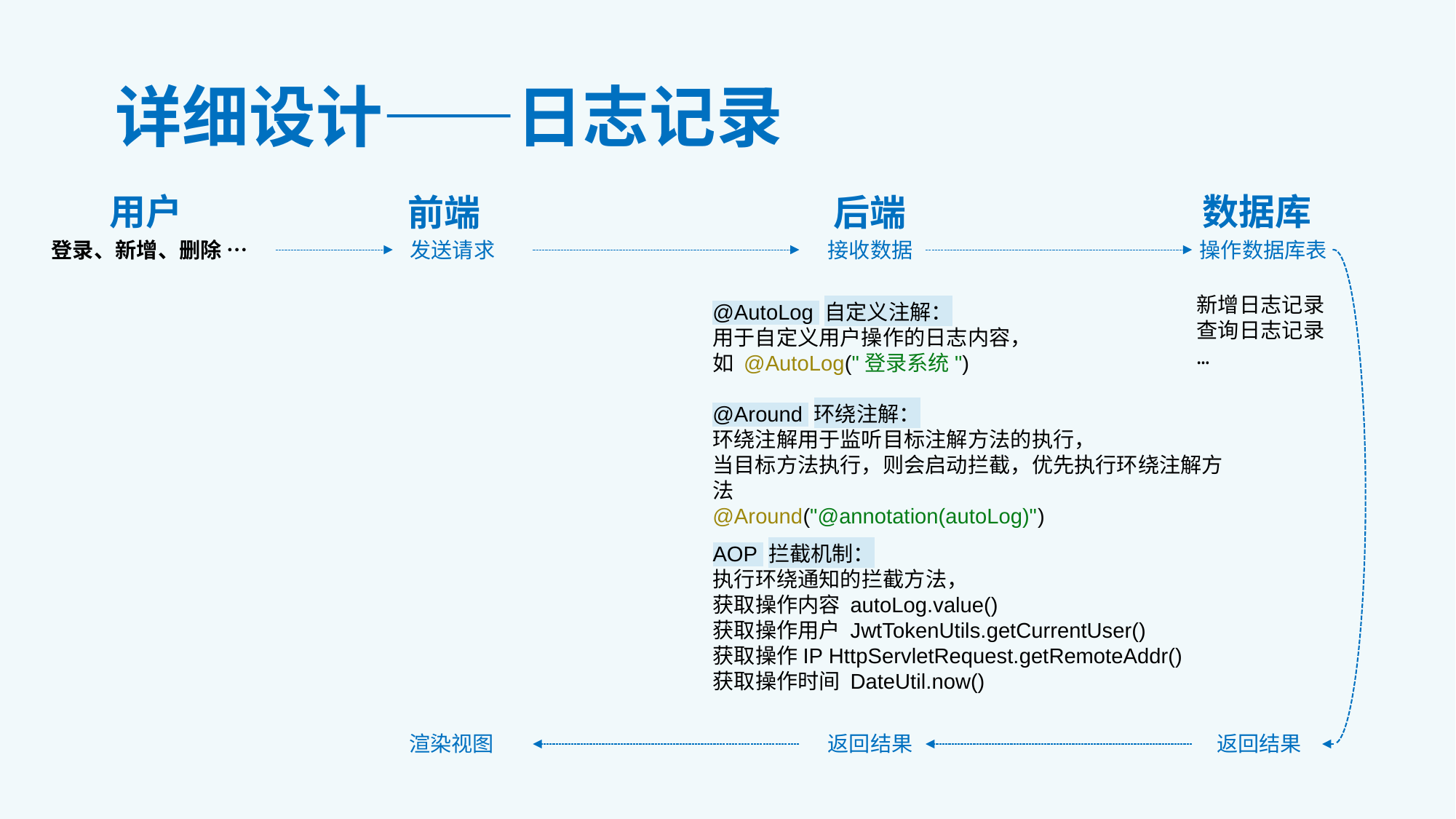

详细设计——日志记录
数据库
用户
前端
后端
登录、新增、删除 …
发送请求
接收数据
操作数据库表

新增日志记录
查询日志记录
…
@AutoLog 自定义注解：
用于自定义用户操作的日志内容，
如 @AutoLog("登录系统")

@Around 环绕注解：
环绕注解用于监听目标注解方法的执行，
当目标方法执行，则会启动拦截，优先执行环绕注解方法
@Around("@annotation(autoLog)")
AOP 拦截机制：
执行环绕通知的拦截方法，
获取操作内容 autoLog.value()
获取操作用户 JwtTokenUtils.getCurrentUser()
获取操作IP HttpServletRequest.getRemoteAddr()
获取操作时间 DateUtil.now()
返回结果
返回结果
渲染视图